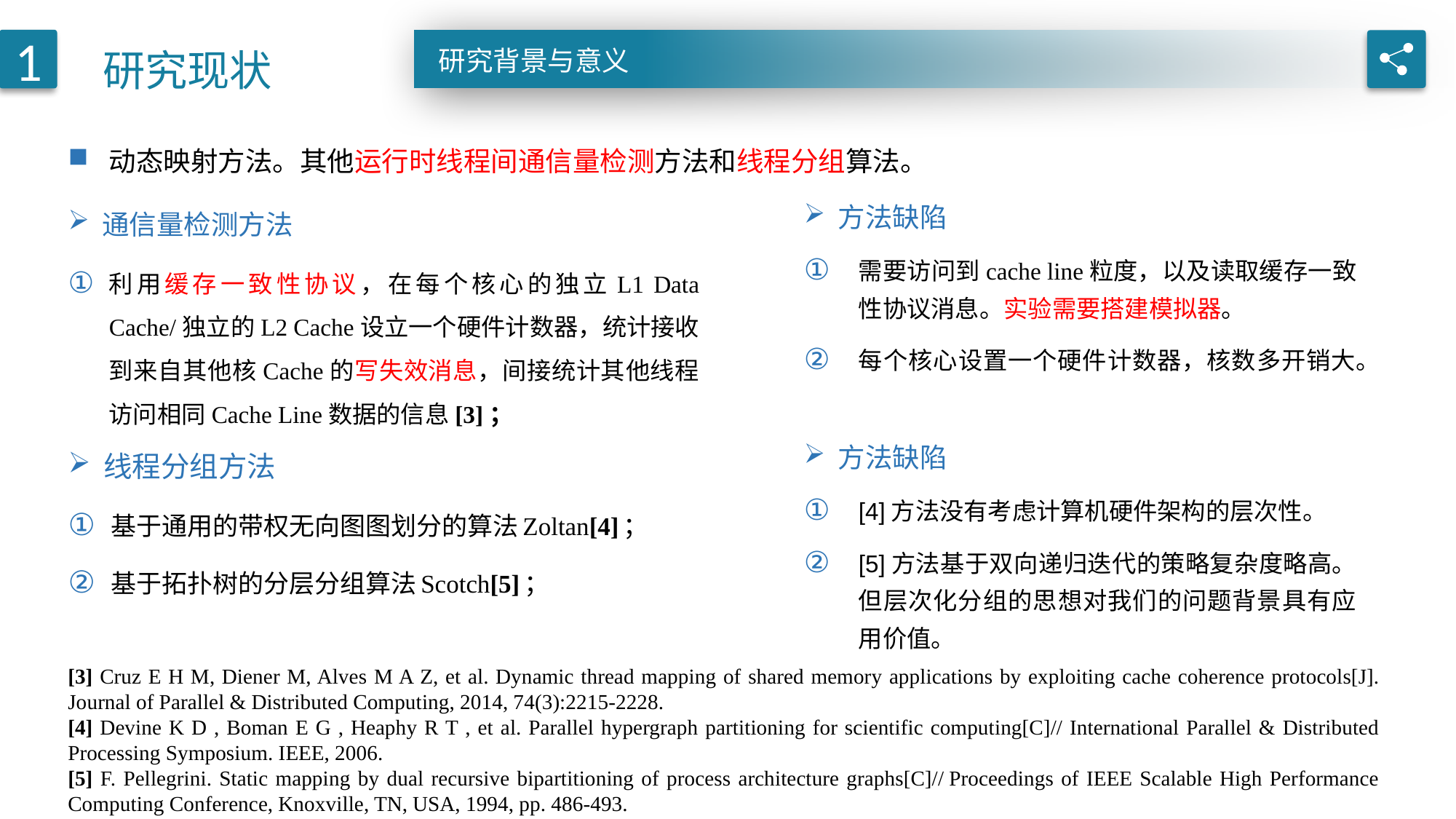

研究现状
1

研究背景与意义

动态映射方法。其他运行时线程间通信量检测方法和线程分组算法。
通信量检测方法
利用缓存一致性协议，在每个核心的独立L1 Data Cache/独立的L2 Cache设立一个硬件计数器，统计接收到来自其他核Cache的写失效消息，间接统计其他线程访问相同Cache Line数据的信息[3]；
方法缺陷
需要访问到cache line粒度，以及读取缓存一致性协议消息。实验需要搭建模拟器。
每个核心设置一个硬件计数器，核数多开销大。
线程分组方法
基于通用的带权无向图图划分的算法Zoltan[4]；
基于拓扑树的分层分组算法Scotch[5]；

方法缺陷
[4]方法没有考虑计算机硬件架构的层次性。
[5]方法基于双向递归迭代的策略复杂度略高。但层次化分组的思想对我们的问题背景具有应用价值。
[3] Cruz E H M, Diener M, Alves M A Z, et al. Dynamic thread mapping of shared memory applications by exploiting cache coherence protocols[J]. Journal of Parallel & Distributed Computing, 2014, 74(3):2215-2228.
[4] Devine K D , Boman E G , Heaphy R T , et al. Parallel hypergraph partitioning for scientific computing[C]// International Parallel & Distributed Processing Symposium. IEEE, 2006.
[5] F. Pellegrini. Static mapping by dual recursive bipartitioning of process architecture graphs[C]// Proceedings of IEEE Scalable High Performance Computing Conference, Knoxville, TN, USA, 1994, pp. 486-493.